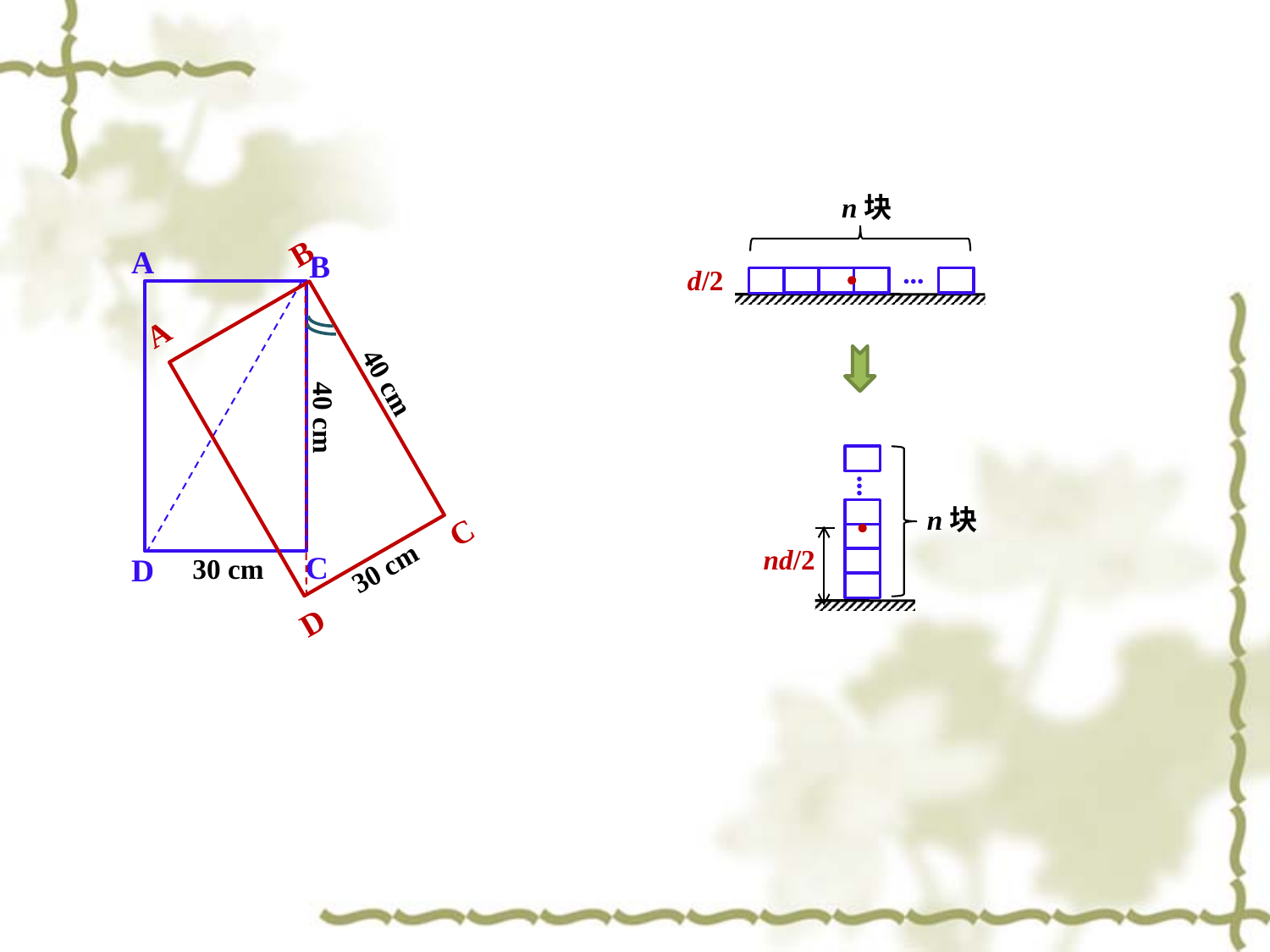

n块
…

A
B

40 cm
C
D
30 cm
A
B

40 cm
30 cm
C
D
d/2

…
n块

nd/2